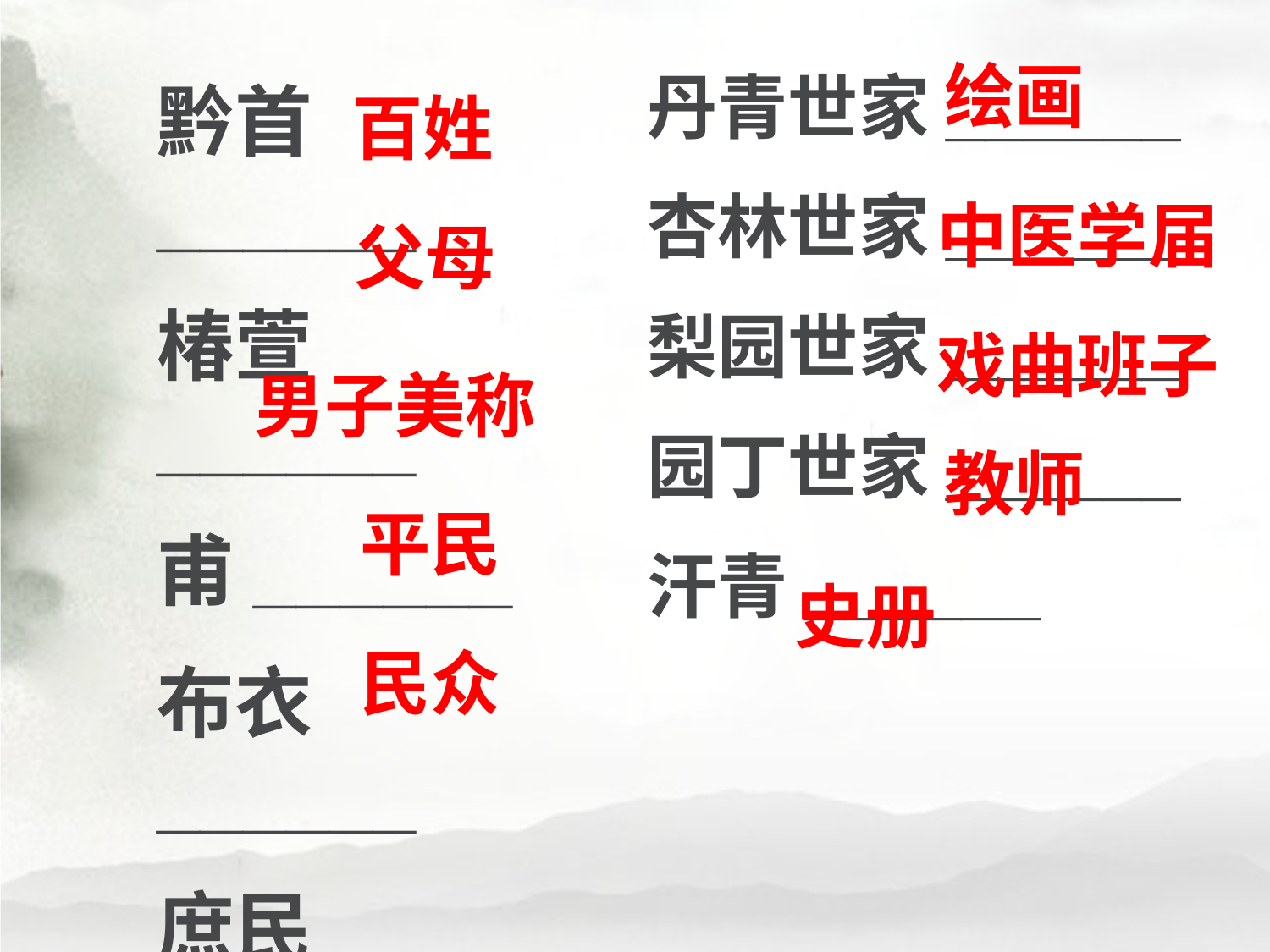

绘画
丹青世家______
杏林世家______
梨园世家______
园丁世家______
汗青______
黔首______
椿萱______
甫______
布衣______
庶民______

百姓
中医学届
父母
戏曲班子
男子美称
教师
平民
史册
民众